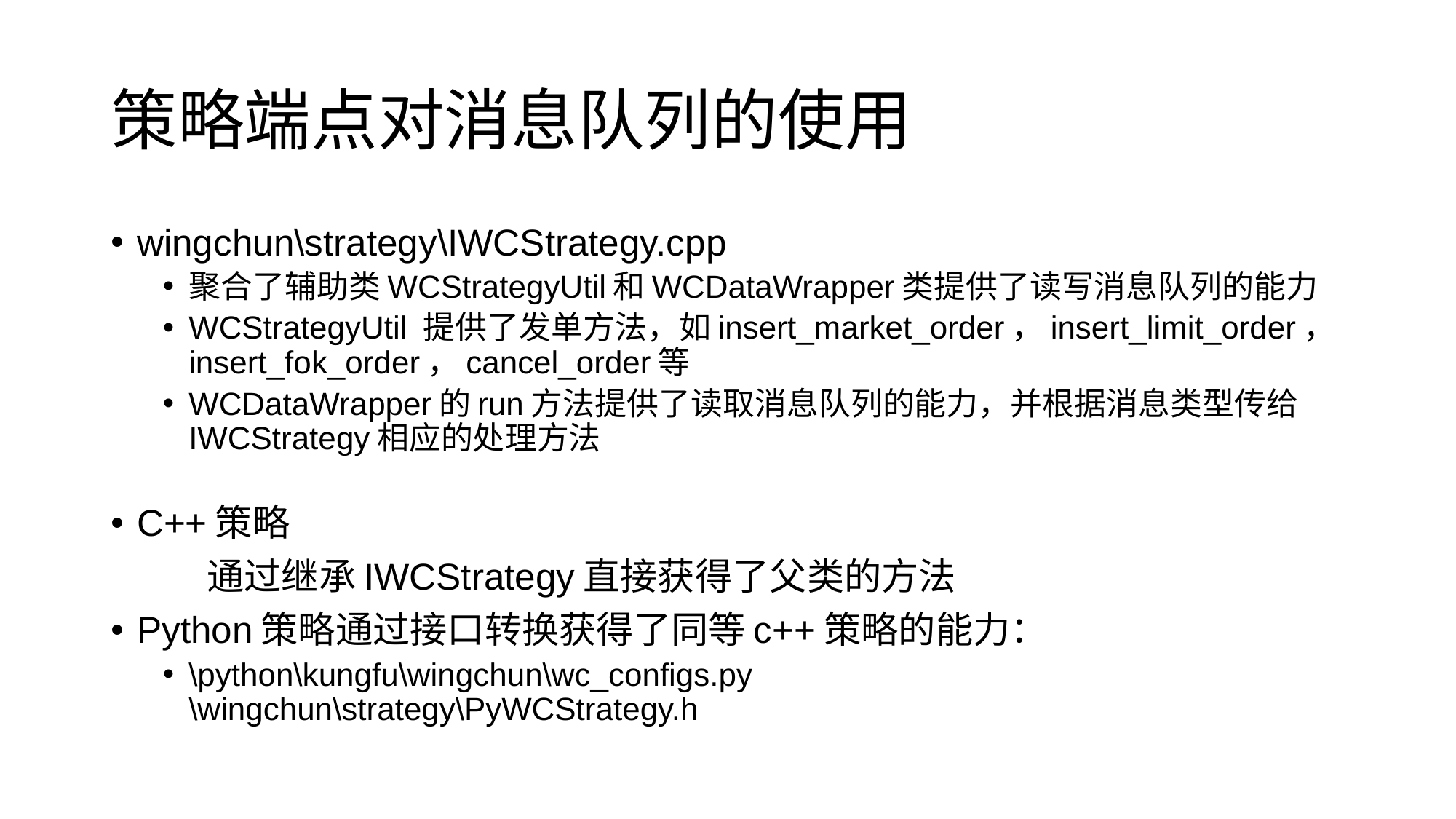

# 策略端点对消息队列的使用
wingchun\strategy\IWCStrategy.cpp
聚合了辅助类WCStrategyUtil和WCDataWrapper类提供了读写消息队列的能力
WCStrategyUtil 提供了发单方法，如insert_market_order，insert_limit_order，insert_fok_order，cancel_order等
WCDataWrapper的run方法提供了读取消息队列的能力，并根据消息类型传给IWCStrategy相应的处理方法
C++策略
	通过继承IWCStrategy直接获得了父类的方法
Python策略通过接口转换获得了同等c++策略的能力：
\python\kungfu\wingchun\wc_configs.py
\wingchun\strategy\PyWCStrategy.h